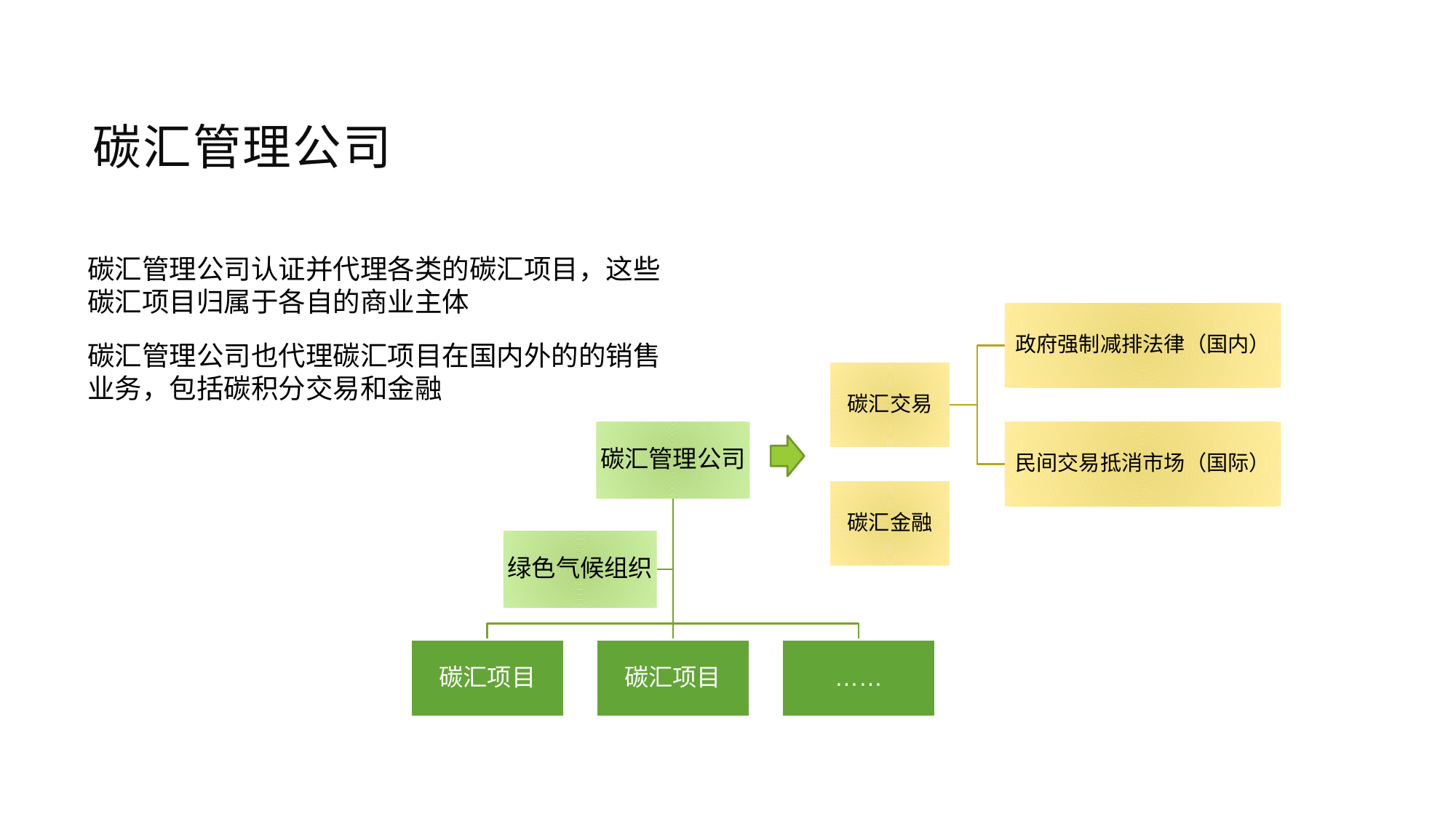

# 碳汇管理公司
碳汇管理公司认证并代理各类的碳汇项目，这些碳汇项目归属于各自的商业主体
碳汇管理公司也代理碳汇项目在国内外的的销售业务，包括碳积分交易和金融

碳汇交易
政府强制减排法律（国内）
民间交易抵消市场（国际）
碳汇金融
碳汇管理公司
碳汇项目
碳汇项目
……
绿色气候组织